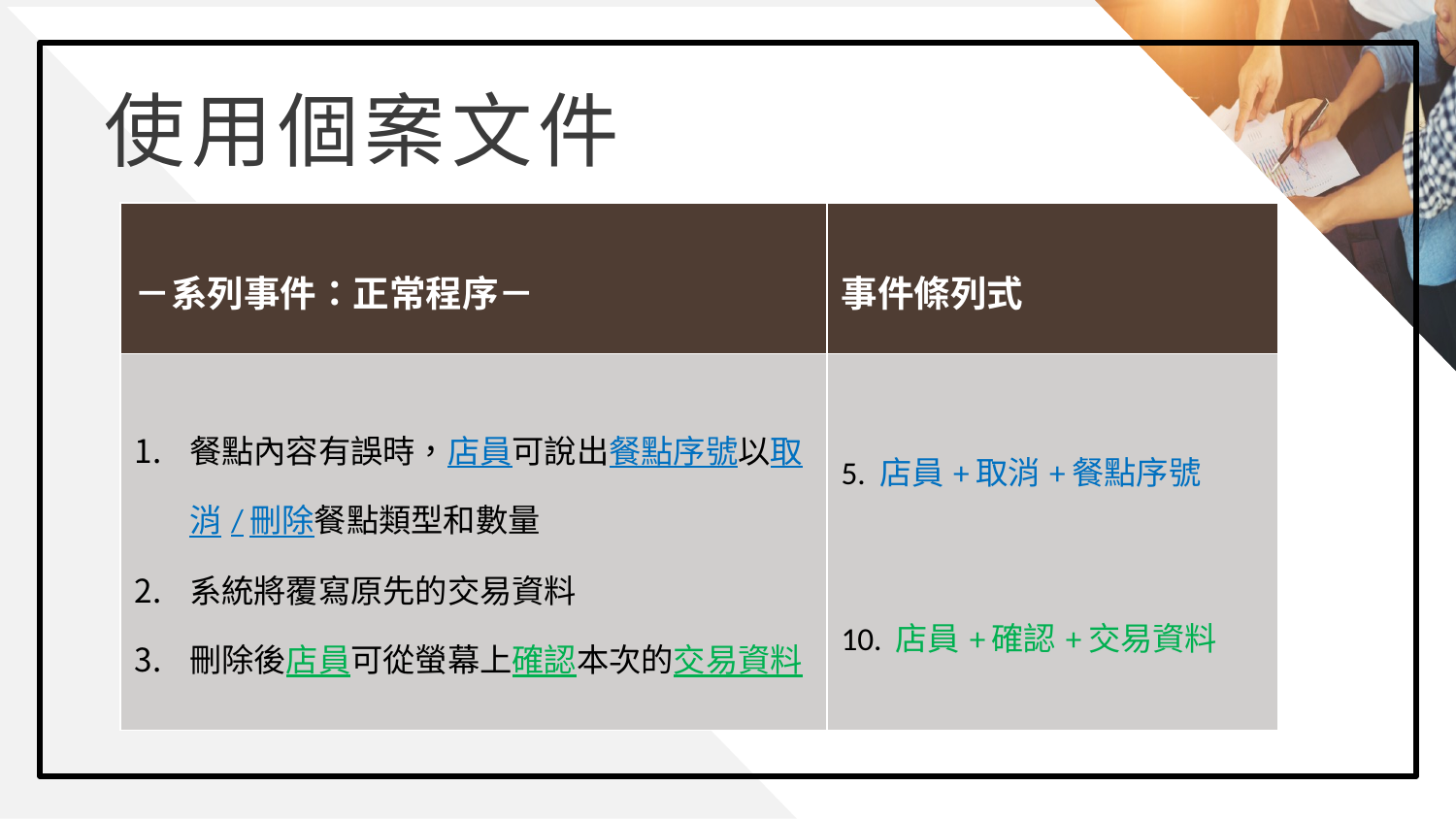

使用個案文件
| －系列事件：正常程序－ | 事件條列式 |
| --- | --- |
| 餐點內容有誤時，店員可說出餐點序號以取消/刪除餐點類型和數量 系統將覆寫原先的交易資料 刪除後店員可從螢幕上確認本次的交易資料 | 5. 店員+取消+餐點序號 10. 店員+確認+交易資料 |